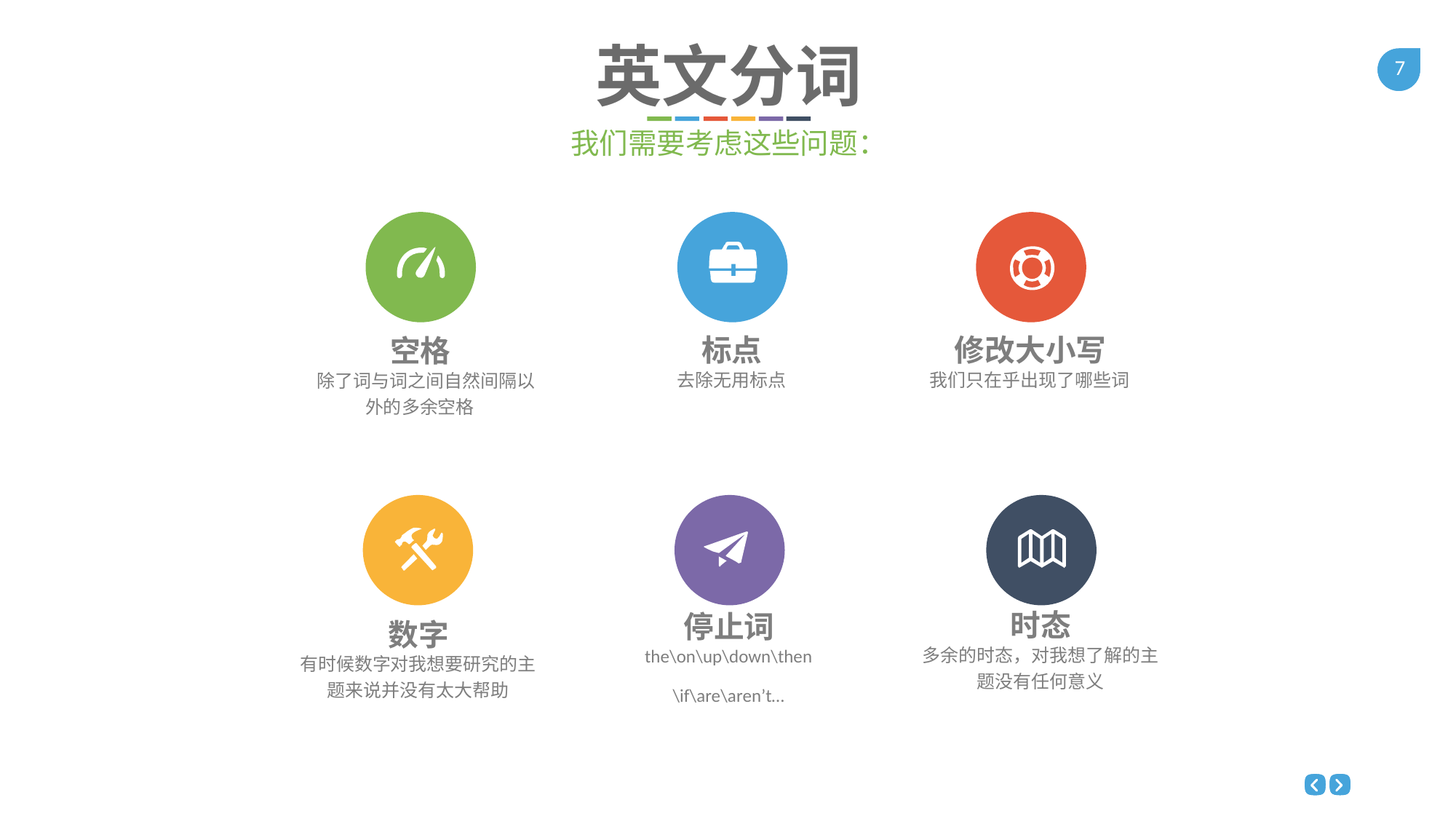

英文分词

我们需要考虑这些问题：

标点
修改大小写
空格
去除无用标点
我们只在乎出现了哪些词
  除了词与词之间自然间隔以外的多余空格

时态
停止词
数字
多余的时态，对我想了解的主题没有任何意义
the\on\up\down\then
\if\are\aren’t…
有时候数字对我想要研究的主题来说并没有太大帮助